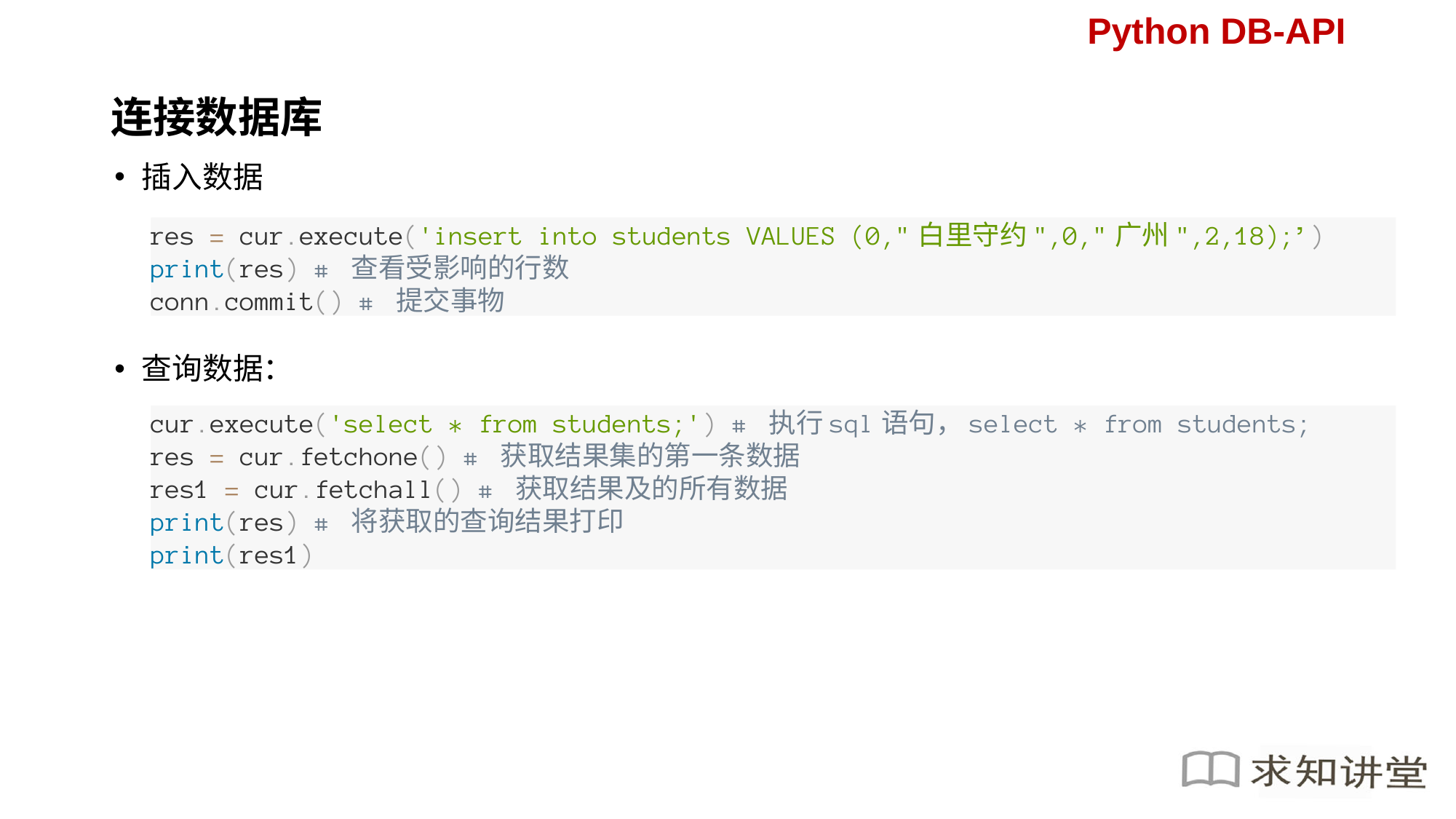

Python DB-API
# 连接数据库
插入数据

查询数据：

res = cur.execute('insert into students VALUES (0,"白里守约",0,"广州",2,18);’)
print(res) # 查看受影响的行数
conn.commit() # 提交事物
cur.execute('select * from students;') # 执行sql语句，select * from students;
res = cur.fetchone() # 获取结果集的第一条数据
res1 = cur.fetchall() # 获取结果及的所有数据
print(res) # 将获取的查询结果打印
print(res1)